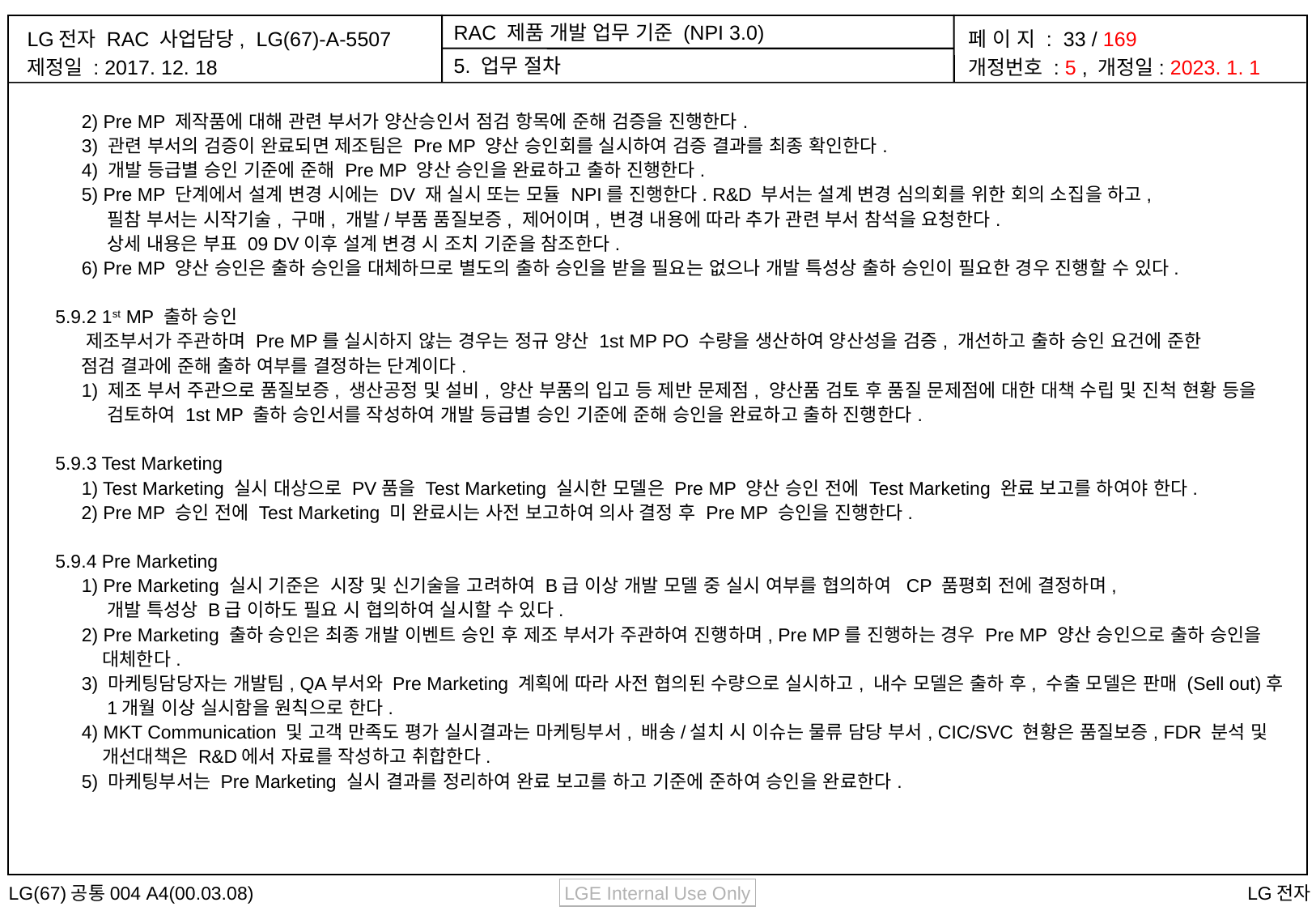

5. 업무 절차
          2) Pre MP 제작품에 대해 관련 부서가 양산승인서 점검 항목에 준해 검증을 진행한다.
          3) 관련 부서의 검증이 완료되면 제조팀은 Pre MP 양산 승인회를 실시하여 검증 결과를 최종 확인한다.
          4) 개발 등급별 승인 기준에 준해 Pre MP 양산 승인을 완료하고 출하 진행한다.
          5) Pre MP 단계에서 설계 변경 시에는 DV 재 실시 또는 모듈 NPI를 진행한다. R&D 부서는 설계 변경 심의회를 위한 회의 소집을 하고,
              필참 부서는 시작기술, 구매, 개발/부품 품질보증, 제어이며, 변경 내용에 따라 추가 관련 부서 참석을 요청한다.
              상세 내용은 부표 09 DV이후 설계 변경 시 조치 기준을 참조한다.
          6) Pre MP 양산 승인은 출하 승인을 대체하므로 별도의 출하 승인을 받을 필요는 없으나 개발 특성상 출하 승인이 필요한 경우 진행할 수 있다.

     5.9.2 1st MP 출하 승인
          제조부서가 주관하며 Pre MP를 실시하지 않는 경우는 정규 양산 1st MP PO 수량을 생산하여 양산성을 검증, 개선하고 출하 승인 요건에 준한
          점검 결과에 준해 출하 여부를 결정하는 단계이다.
          1) 제조 부서 주관으로 품질보증, 생산공정 및 설비, 양산 부품의 입고 등 제반 문제점, 양산품 검토 후 품질 문제점에 대한 대책 수립 및 진척 현황 등을
              검토하여 1st MP 출하 승인서를 작성하여 개발 등급별 승인 기준에 준해 승인을 완료하고 출하 진행한다.

     5.9.3 Test Marketing
          1) Test Marketing 실시 대상으로 PV품을 Test Marketing 실시한 모델은 Pre MP 양산 승인 전에 Test Marketing 완료 보고를 하여야 한다.
          2) Pre MP 승인 전에 Test Marketing 미 완료시는 사전 보고하여 의사 결정 후 Pre MP 승인을 진행한다.
     5.9.4 Pre Marketing
          1) Pre Marketing 실시 기준은  시장 및 신기술을 고려하여 B급 이상 개발 모델 중 실시 여부를 협의하여  CP 품평회 전에 결정하며,
              개발 특성상 B급 이하도 필요 시 협의하여 실시할 수 있다.
          2) Pre Marketing 출하 승인은 최종 개발 이벤트 승인 후 제조 부서가 주관하여 진행하며, Pre MP를 진행하는 경우 Pre MP 양산 승인으로 출하 승인을
              대체한다.
          3) 마케팅담당자는 개발팀, QA부서와 Pre Marketing 계획에 따라 사전 협의된 수량으로 실시하고, 내수 모델은 출하 후, 수출 모델은 판매 (Sell out)후
              1개월 이상 실시함을 원칙으로 한다.
          4) MKT Communication 및 고객 만족도 평가 실시결과는 마케팅부서, 배송/설치 시 이슈는 물류 담당 부서, CIC/SVC 현황은 품질보증, FDR 분석 및
              개선대책은 R&D에서 자료를 작성하고 취합한다.
          5) 마케팅부서는 Pre Marketing 실시 결과를 정리하여 완료 보고를 하고 기준에 준하여 승인을 완료한다.